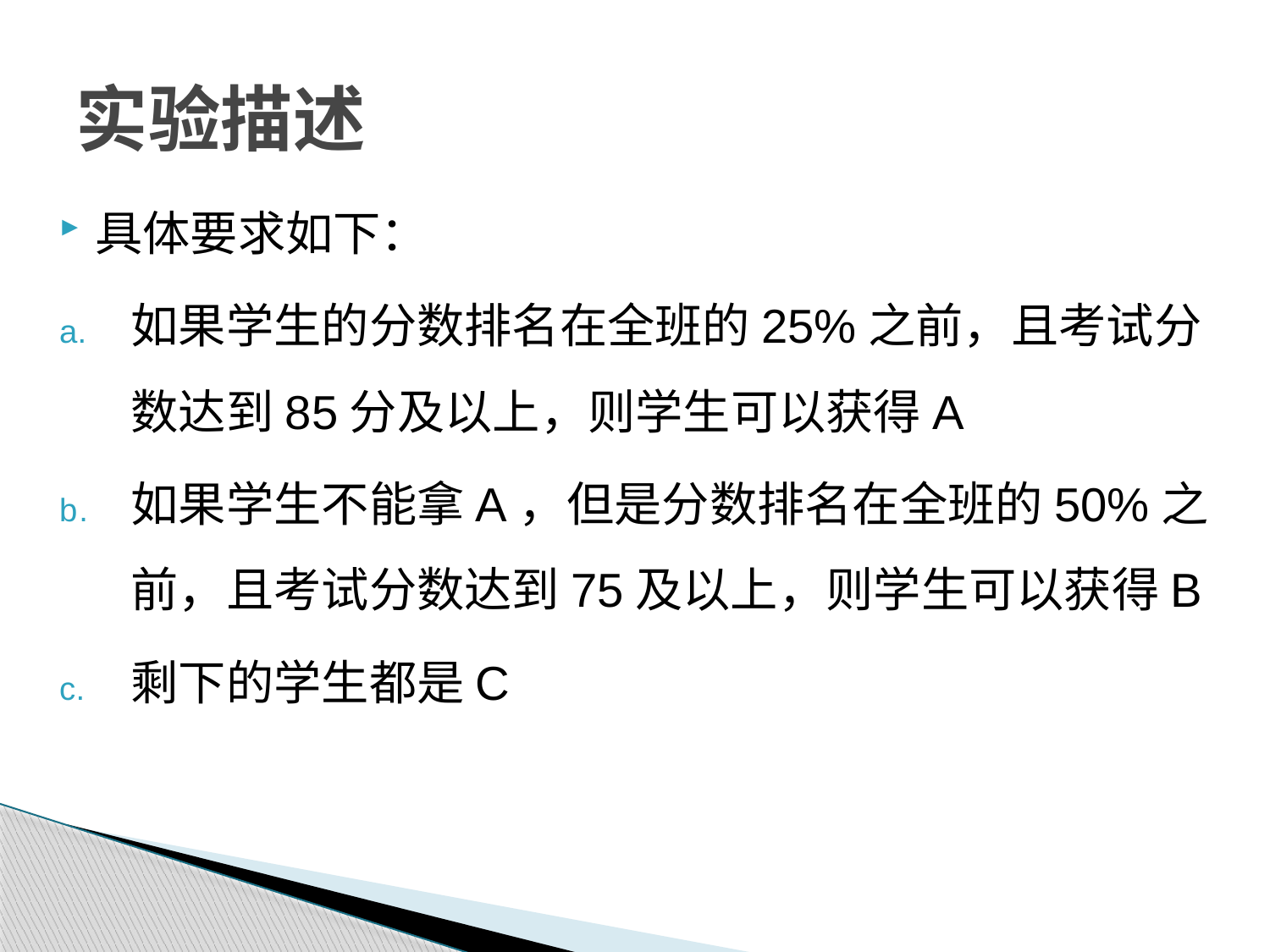

# 实验描述
具体要求如下：
如果学生的分数排名在全班的25%之前，且考试分数达到85分及以上，则学生可以获得A
如果学生不能拿A，但是分数排名在全班的50%之前，且考试分数达到75及以上，则学生可以获得B
剩下的学生都是C